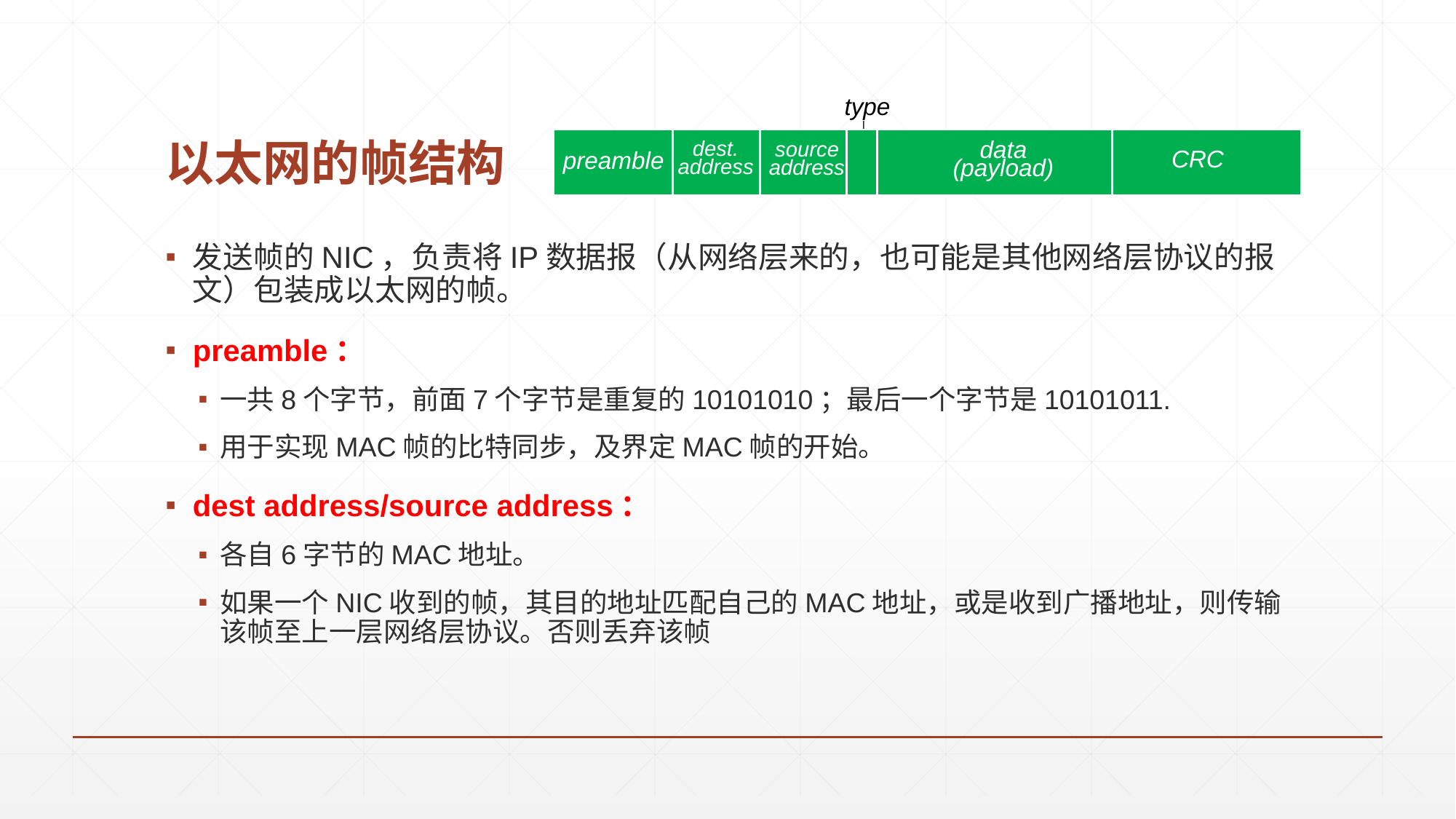

# 以太网的帧结构
type

dest.
address
source
address
data (payload)
CRC
preamble
发送帧的NIC，负责将IP数据报（从网络层来的，也可能是其他网络层协议的报文）包装成以太网的帧。
preamble：
一共8个字节，前面7个字节是重复的10101010；最后一个字节是10101011.
用于实现MAC帧的比特同步，及界定MAC帧的开始。
dest address/source address：
各自6字节的MAC地址。
如果一个NIC收到的帧，其目的地址匹配自己的MAC地址，或是收到广播地址，则传输该帧至上一层网络层协议。否则丢弃该帧